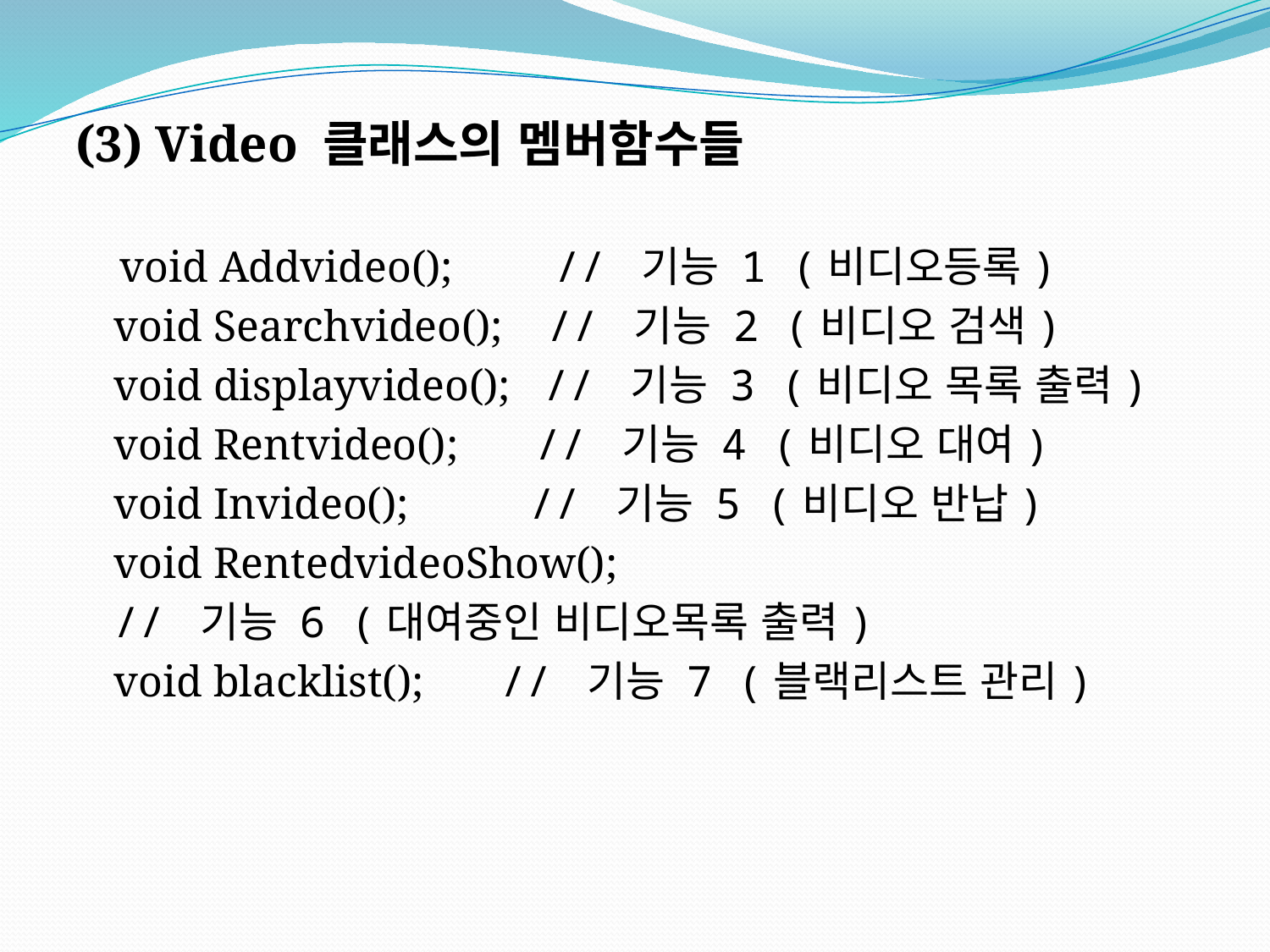

(3) Video 클래스의 멤버함수들

    void Addvideo();    // 기능 1 (비디오등록)
	void Searchvideo();    // 기능 2 (비디오 검색)
	void displayvideo();   // 기능 3 (비디오 목록 출력)
	void Rentvideo();       // 기능 4 (비디오 대여)
	void Invideo();           // 기능 5 (비디오 반납)
	void RentedvideoShow();
	// 기능 6 (대여중인 비디오목록 출력)
	void blacklist();       // 기능 7 (블랙리스트 관리)